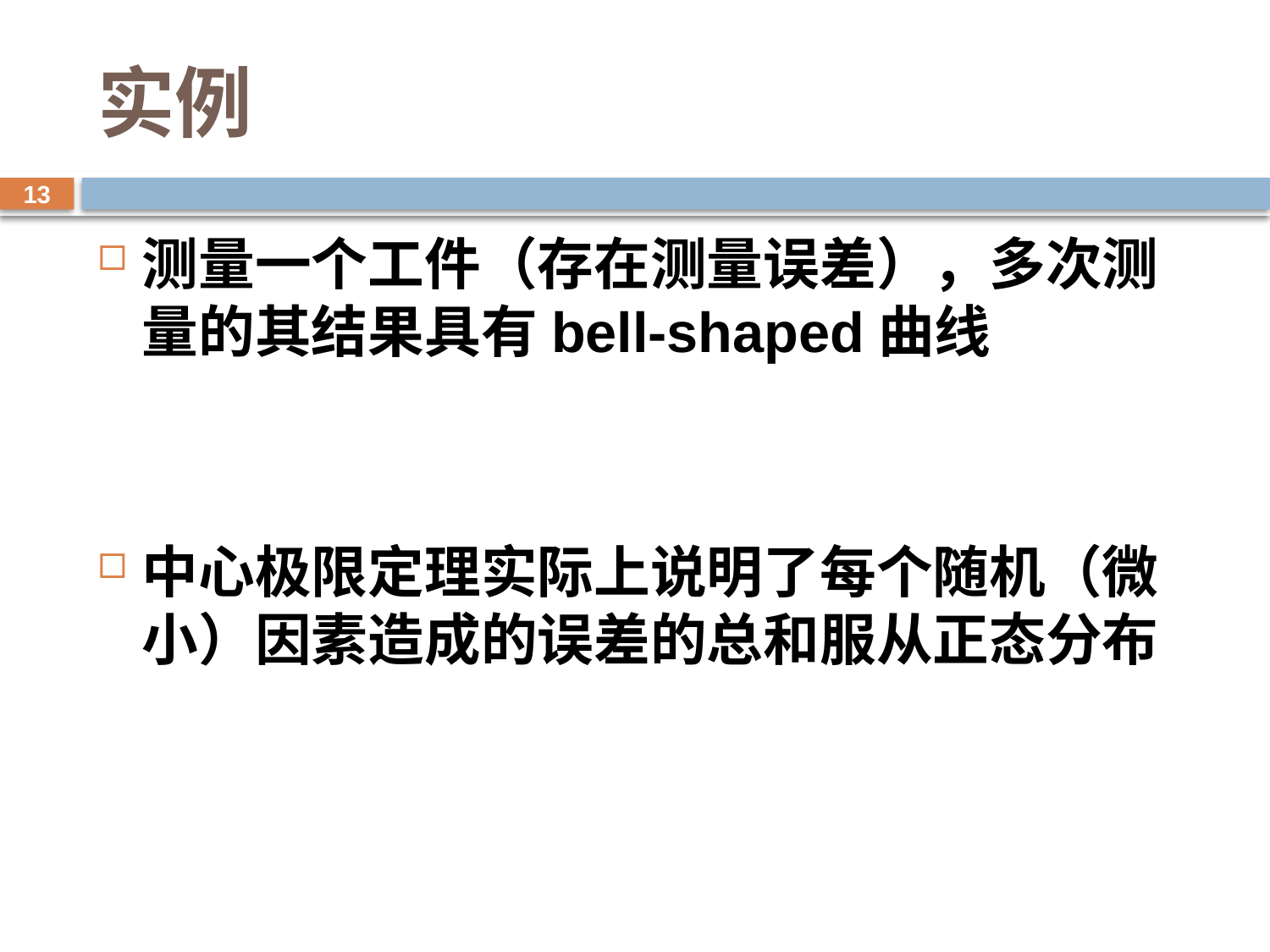

# 实例
13
测量一个工件（存在测量误差），多次测量的其结果具有bell-shaped曲线

中心极限定理实际上说明了每个随机（微小）因素造成的误差的总和服从正态分布